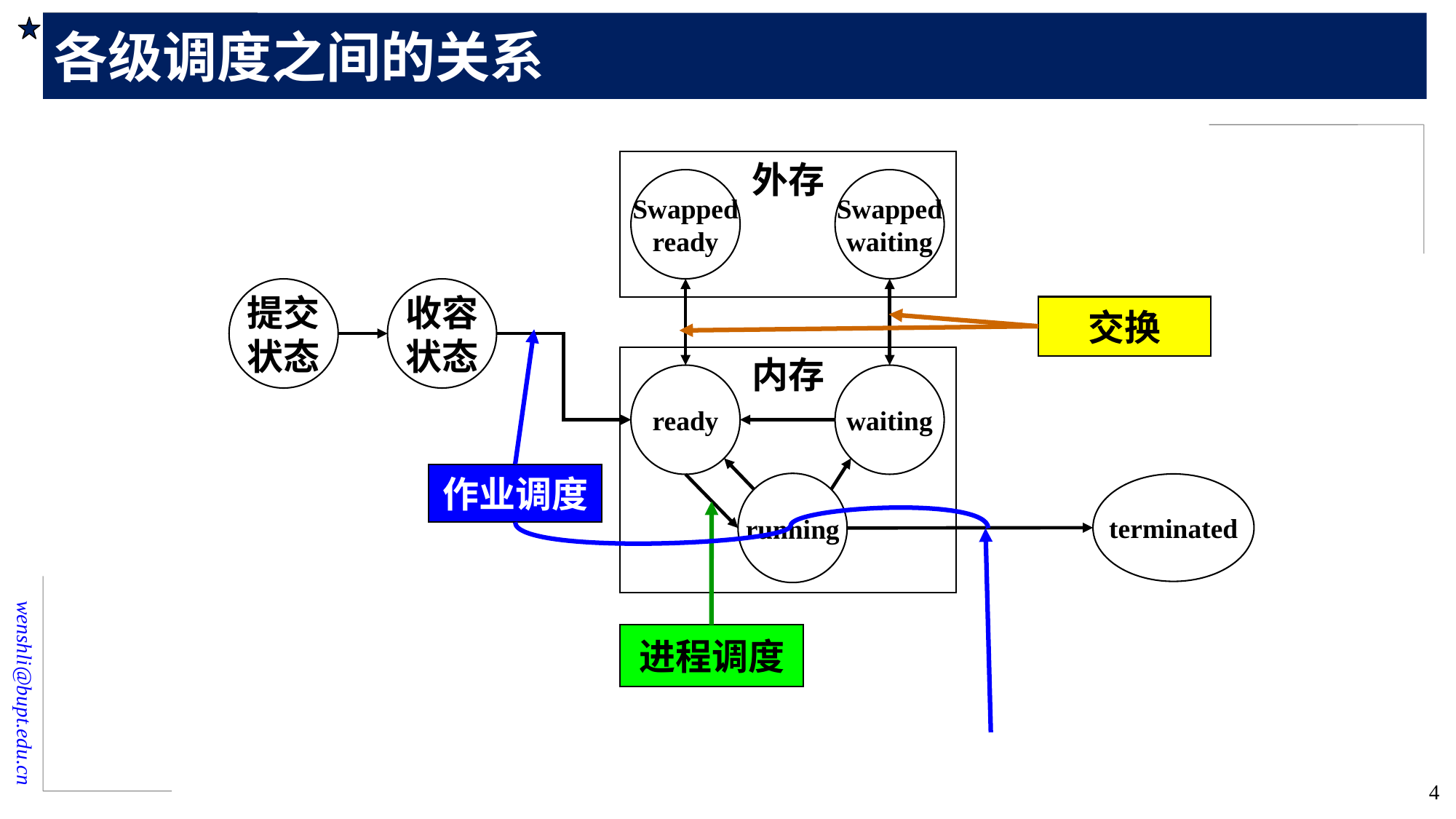

# 各级调度之间的关系
外存
Swapped
ready
Swapped
waiting
提交
状态
收容
状态
交换
内存
ready
waiting
作业调度
running
terminated

进程调度
4